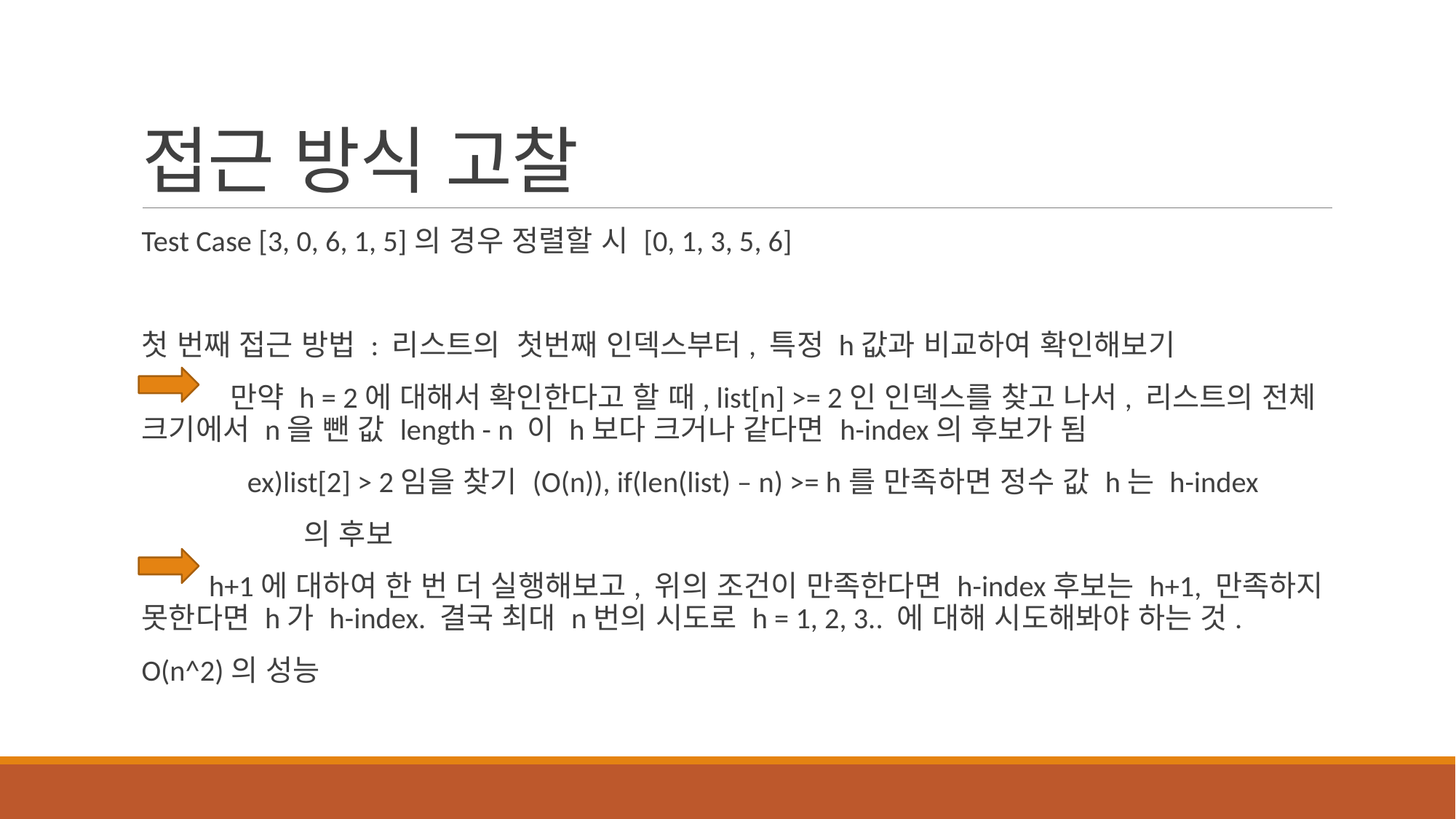

# 접근 방식 고찰
Test Case [3, 0, 6, 1, 5]의 경우 정렬할 시 [0, 1, 3, 5, 6]

첫 번째 접근 방법 : 리스트의  첫번째 인덱스부터, 특정 h값과 비교하여 확인해보기
          만약 h = 2에 대해서 확인한다고 할 때, list[n] >= 2인 인덱스를 찾고 나서, 리스트의 전체 크기에서 n을 뺀 값 length - n 이 h보다 크거나 같다면 h-index의 후보가 됨
	ex)list[2] > 2임을 찾기 (O(n)), if(len(list) – n) >= h를 만족하면 정수 값 h는 h-index
                   의 후보
          h+1에 대하여 한 번 더 실행해보고, 위의 조건이 만족한다면 h-index후보는 h+1, 만족하지 못한다면 h가 h-index. 결국 최대 n번의 시도로 h = 1, 2, 3.. 에 대해 시도해봐야 하는 것.
O(n^2)의 성능